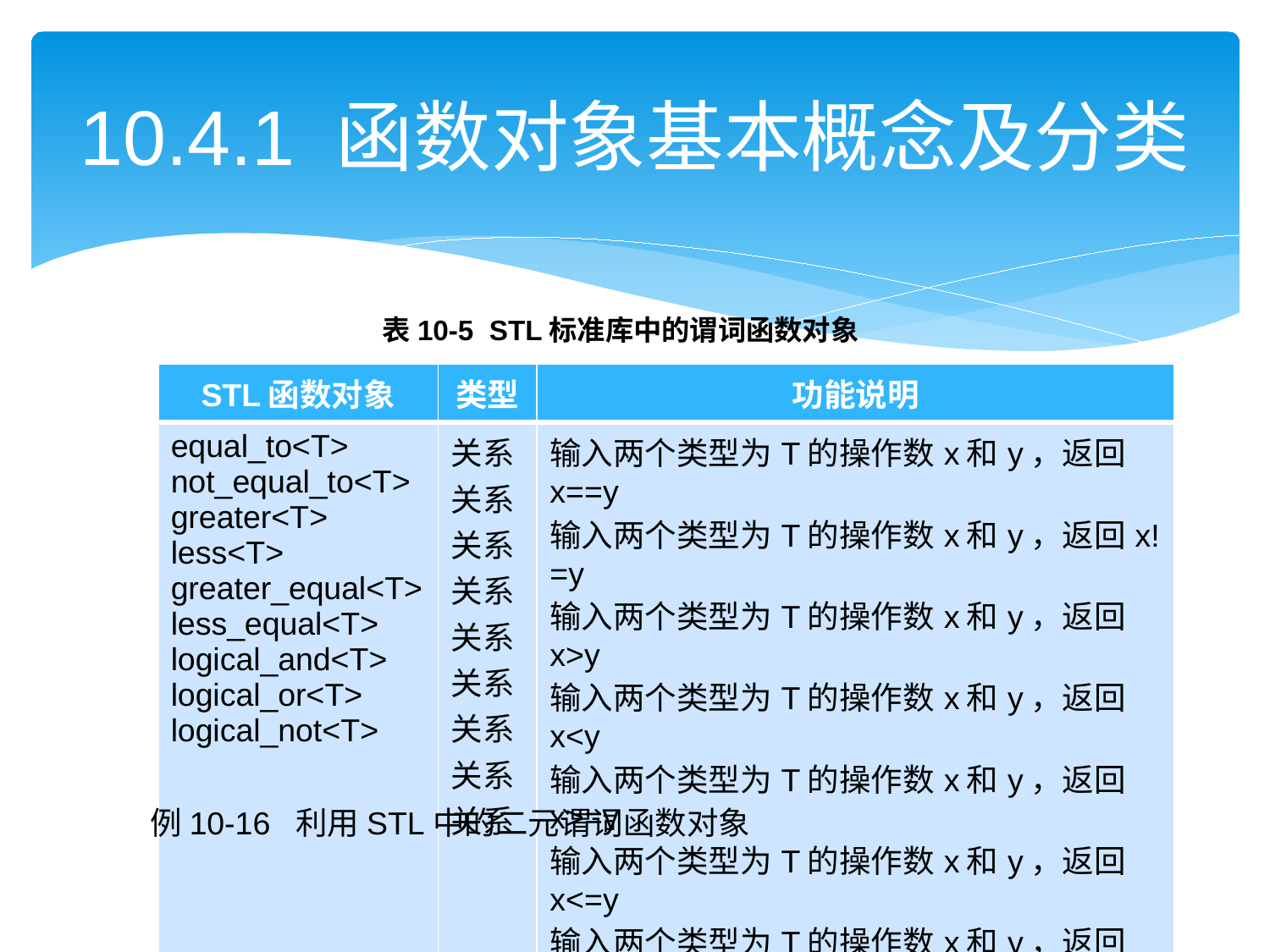

# 10.4.1 函数对象基本概念及分类
表10-5  STL标准库中的谓词函数对象
| STL函数对象 | 类型 | 功能说明 |
| --- | --- | --- |
| equal\_to<T> not\_equal\_to<T> greater<T> less<T> greater\_equal<T> less\_equal<T> logical\_and<T> logical\_or<T> logical\_not<T> | 关系 关系 关系 关系 关系 关系 关系 关系 关系 | 输入两个类型为T的操作数x和y，返回x==y 输入两个类型为T的操作数x和y，返回x!=y 输入两个类型为T的操作数x和y，返回x>y 输入两个类型为T的操作数x和y，返回x<y 输入两个类型为T的操作数x和y，返回x>=y 输入两个类型为T的操作数x和y，返回x<=y 输入两个类型为T的操作数x和y，返回x&&y 输入两个类型为T的操作数x和y，返回x||y 输入一个类型为T的操作数x，返回!x |
例10-16  利用STL中的二元谓词函数对象